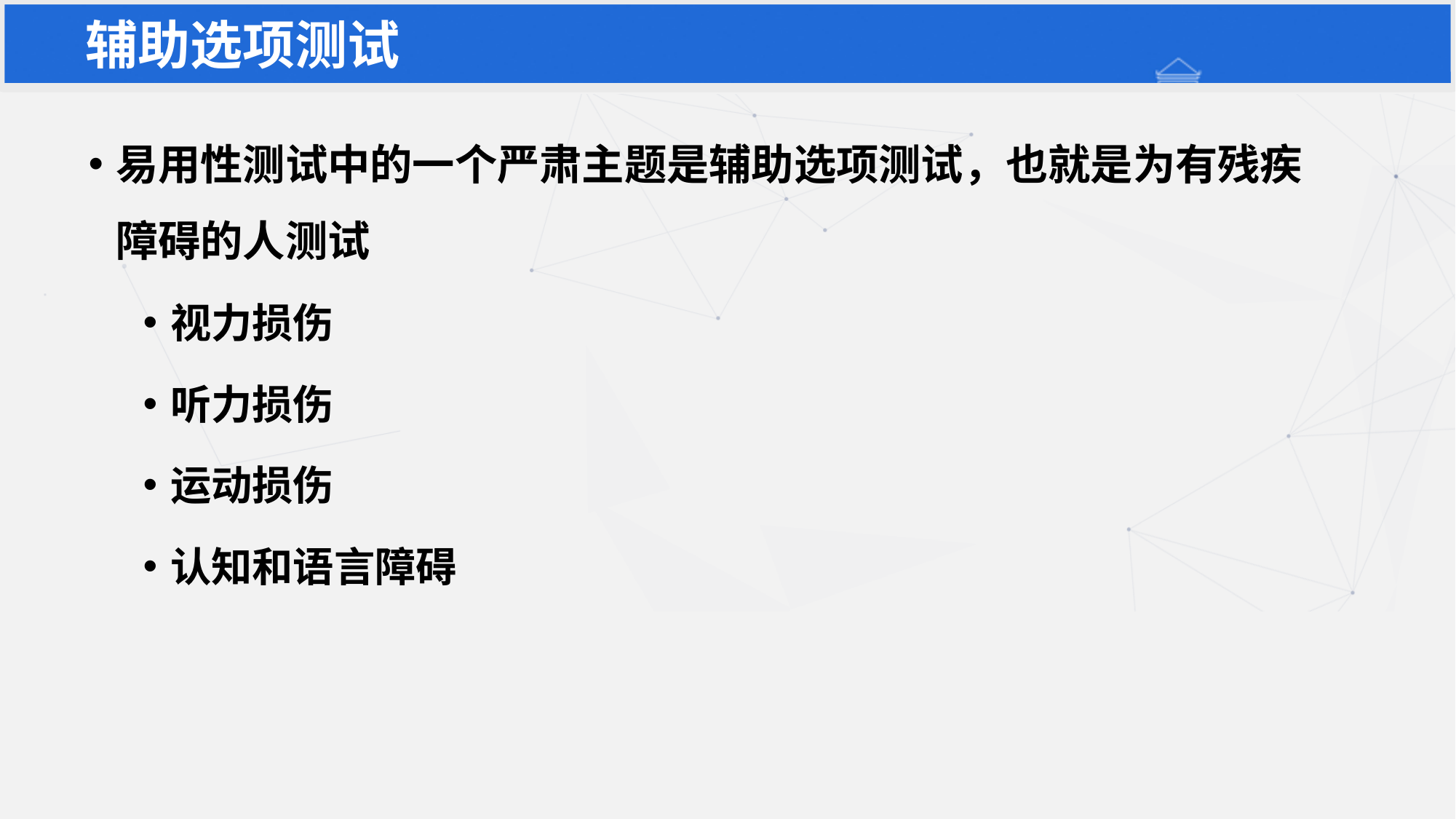

# 辅助选项测试
易用性测试中的一个严肃主题是辅助选项测试，也就是为有残疾障碍的人测试
视力损伤
听力损伤
运动损伤
认知和语言障碍